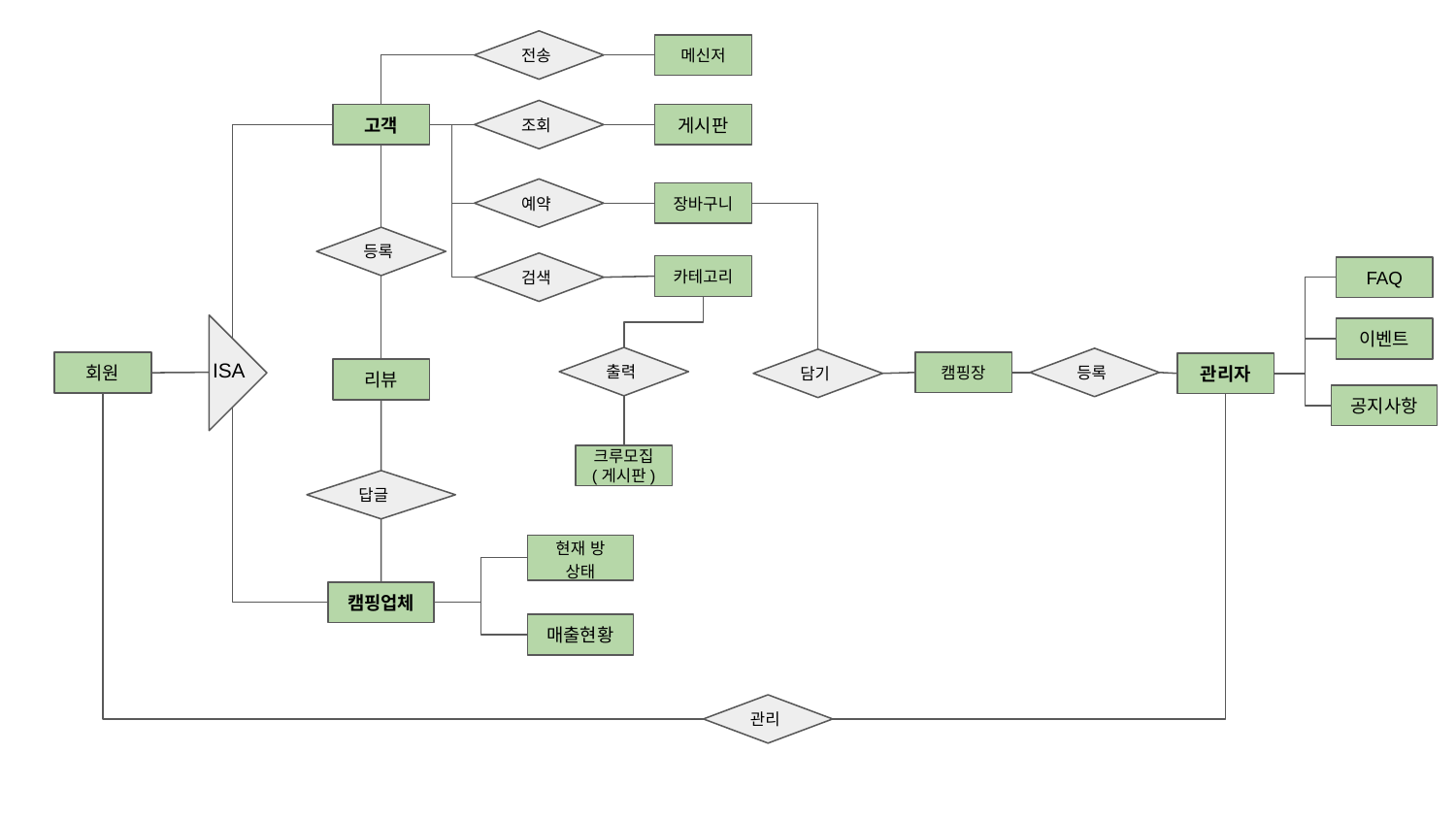

전송
메신저
조회
고객
게시판
예약
장바구니
등록
검색
카테고리
FAQ

ISA
이벤트
출력
등록
담기
캠핑장
회원
관리자
리뷰
공지사항
크루모집
(게시판)
답글
현재 방 상태
캠핑업체
매출현황
관리